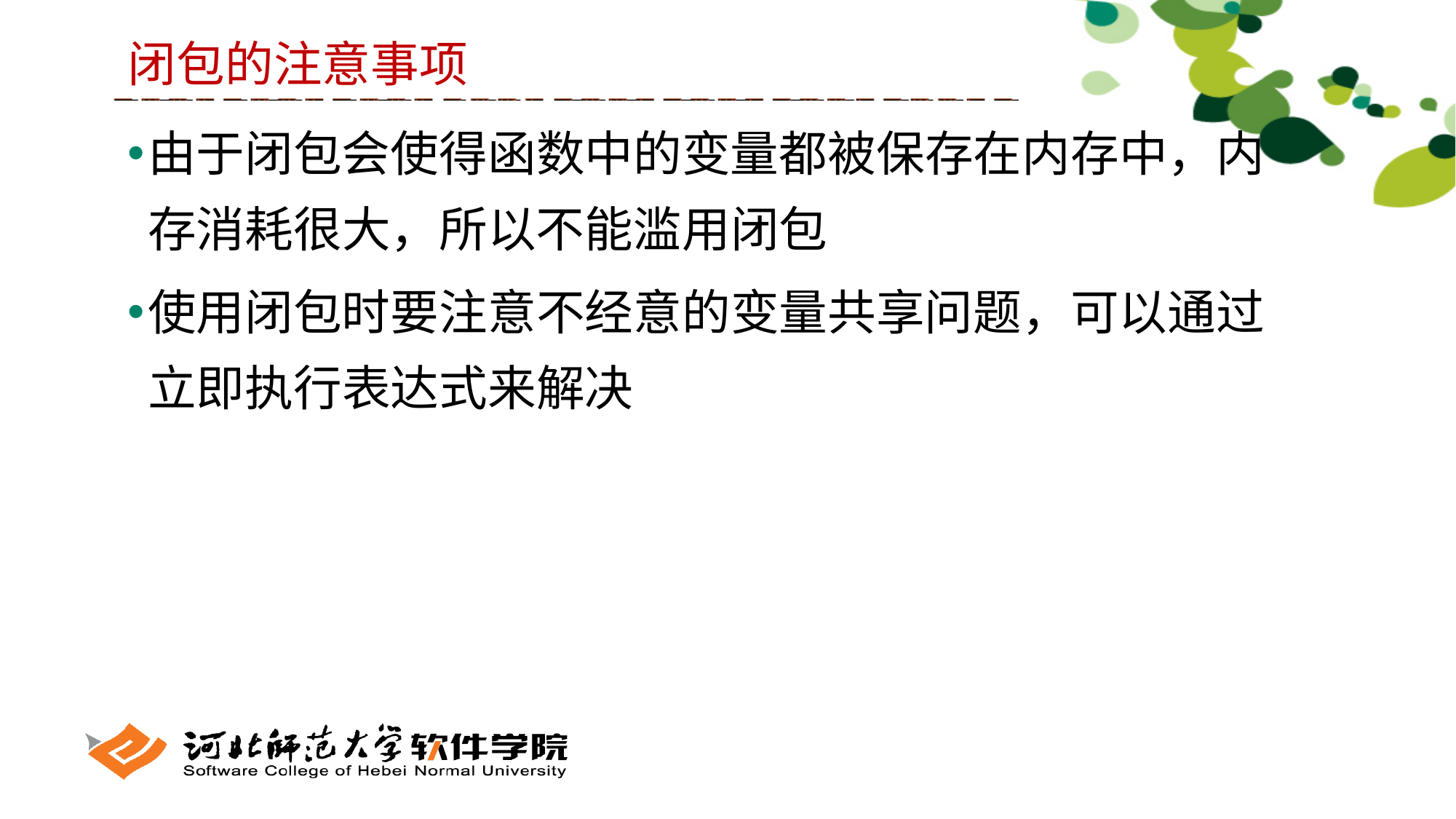

闭包的注意事项
由于闭包会使得函数中的变量都被保存在内存中，内存消耗很大，所以不能滥用闭包
使用闭包时要注意不经意的变量共享问题，可以通过立即执行表达式来解决